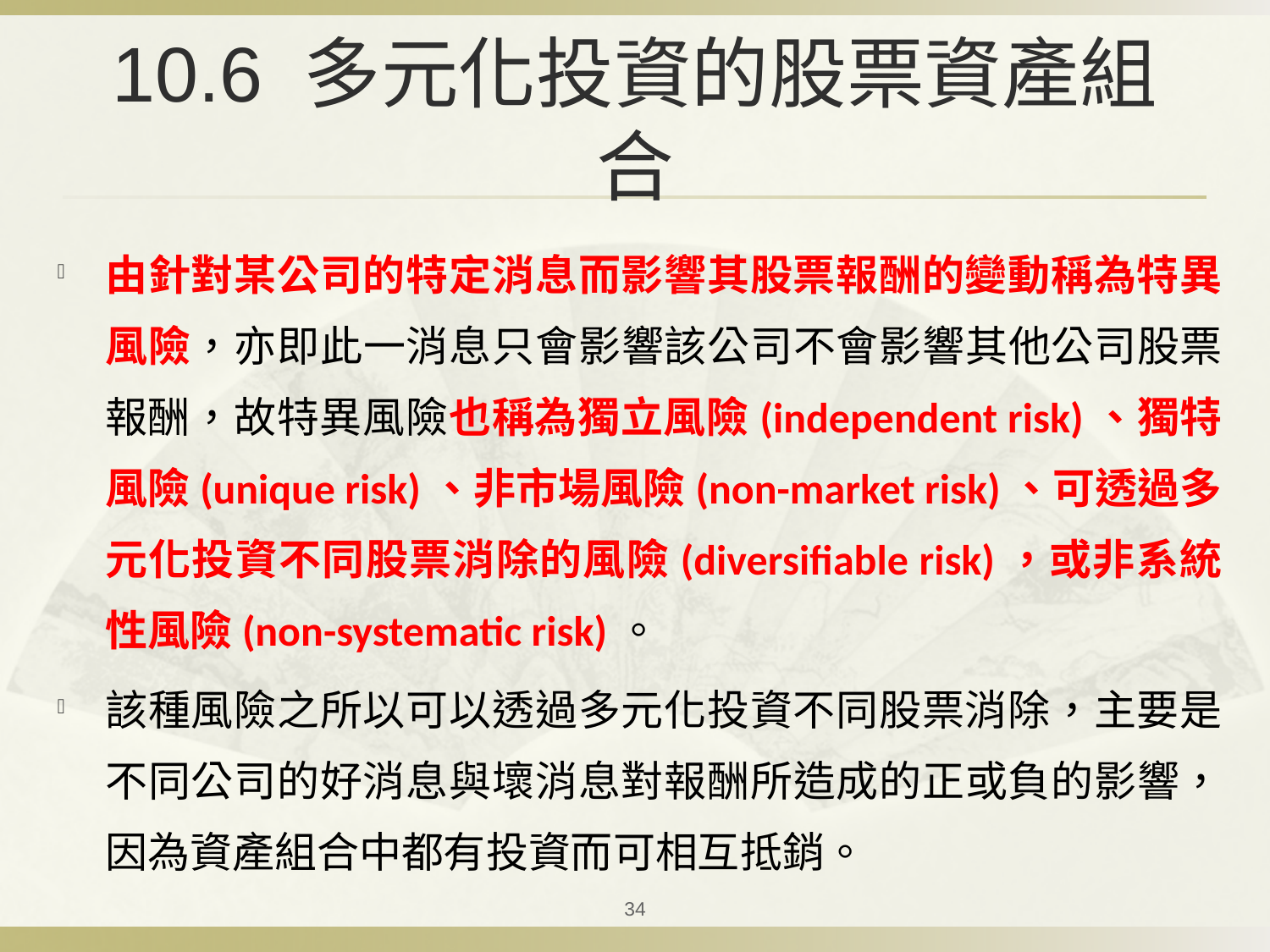

# 10.6 多元化投資的股票資產組合
由針對某公司的特定消息而影響其股票報酬的變動稱為特異風險，亦即此一消息只會影響該公司不會影響其他公司股票報酬，故特異風險也稱為獨立風險(independent risk)、獨特風險(unique risk)、非市場風險(non-market risk)、可透過多元化投資不同股票消除的風險(diversifiable risk)，或非系統性風險(non-systematic risk)。
該種風險之所以可以透過多元化投資不同股票消除，主要是不同公司的好消息與壞消息對報酬所造成的正或負的影響，因為資產組合中都有投資而可相互抵銷。
34